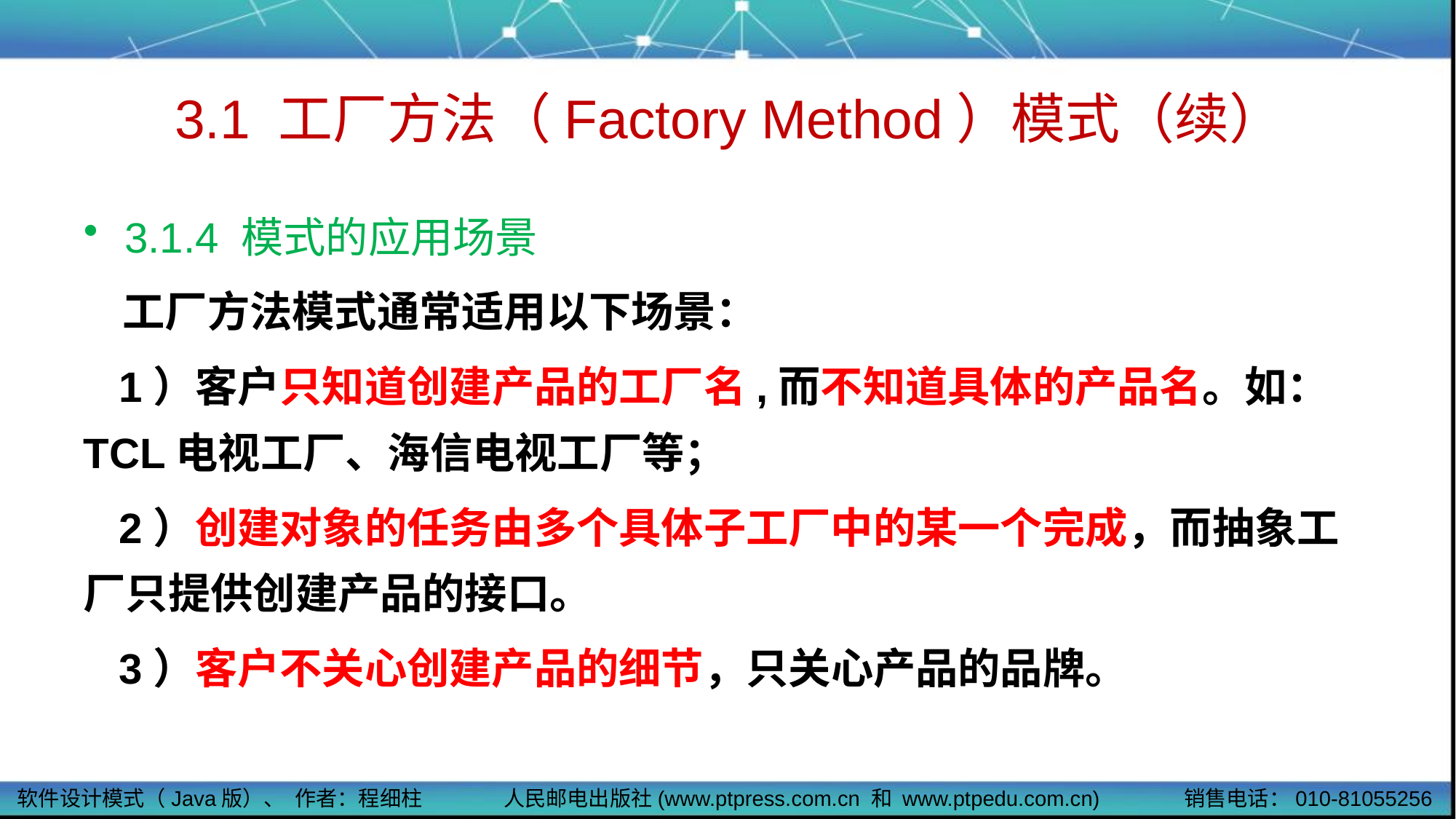

# 3.1 工厂方法（Factory Method）模式（续）
3.1.4 模式的应用场景
   工厂方法模式通常适用以下场景：
   1）客户只知道创建产品的工厂名,而不知道具体的产品名。如：TCL电视工厂、海信电视工厂等；
   2）创建对象的任务由多个具体子工厂中的某一个完成，而抽象工厂只提供创建产品的接口。
   3）客户不关心创建产品的细节，只关心产品的品牌。
软件设计模式（Java版）、  作者：程细柱
人民邮电出版社(www.ptpress.com.cn 和 www.ptpedu.com.cn)
销售电话：010-81055256